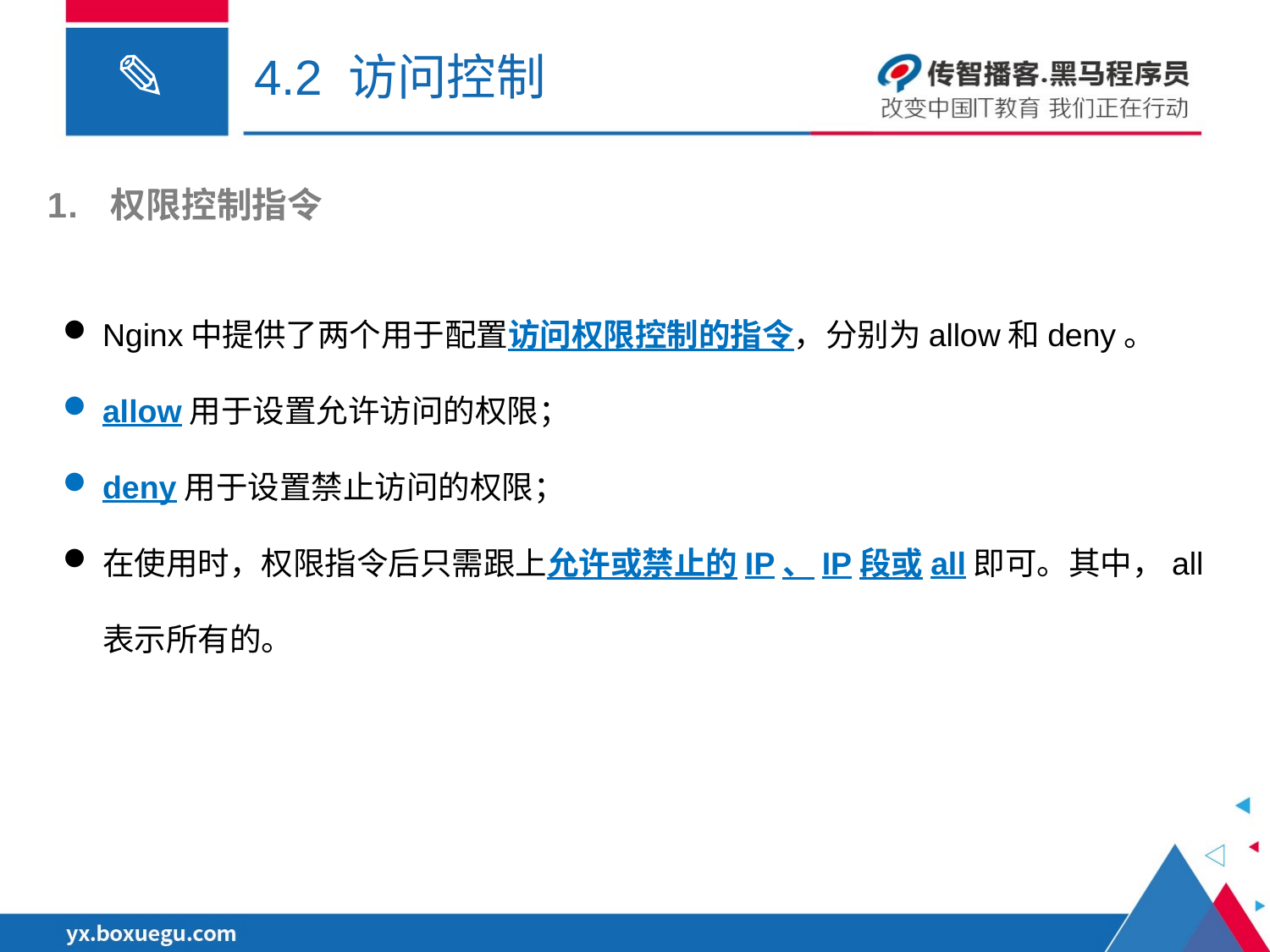

# 4.2 访问控制
权限控制指令
Nginx中提供了两个用于配置访问权限控制的指令，分别为allow和deny。
allow用于设置允许访问的权限；
deny用于设置禁止访问的权限；
在使用时，权限指令后只需跟上允许或禁止的IP、IP段或all即可。其中，all表示所有的。